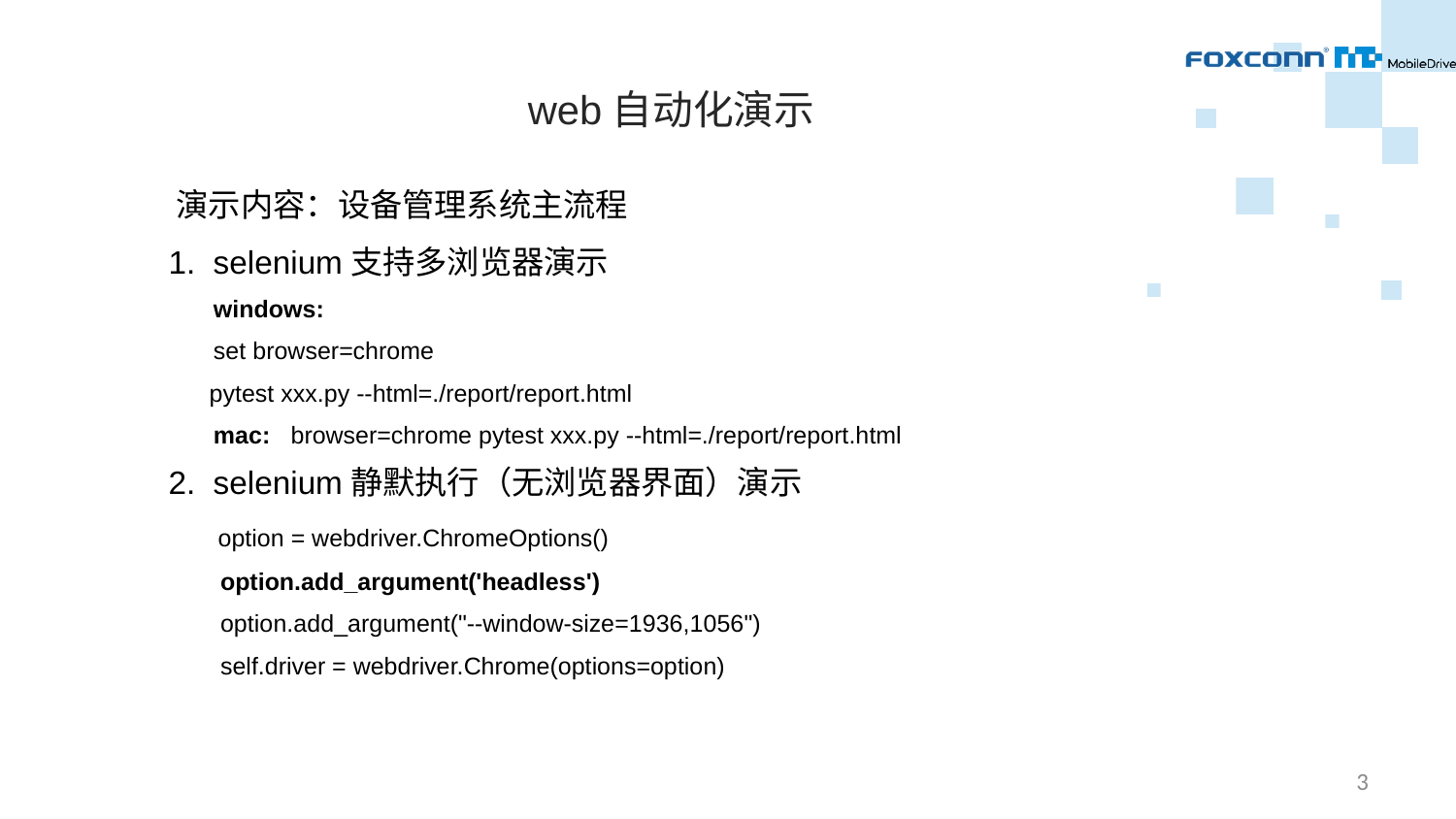

web自动化演示
演示内容：设备管理系统主流程
1.  selenium支持多浏览器演示
 windows:
 set browser=chrome
      pytest xxx.py --html=./report/report.html
 mac:   browser=chrome pytest xxx.py --html=./report/report.html
2.  selenium静默执行（无浏览器界面）演示
      option = webdriver.ChromeOptions()
  option.add_argument('headless')
  option.add_argument("--window-size=1936,1056")
  self.driver = webdriver.Chrome(options=option)
3